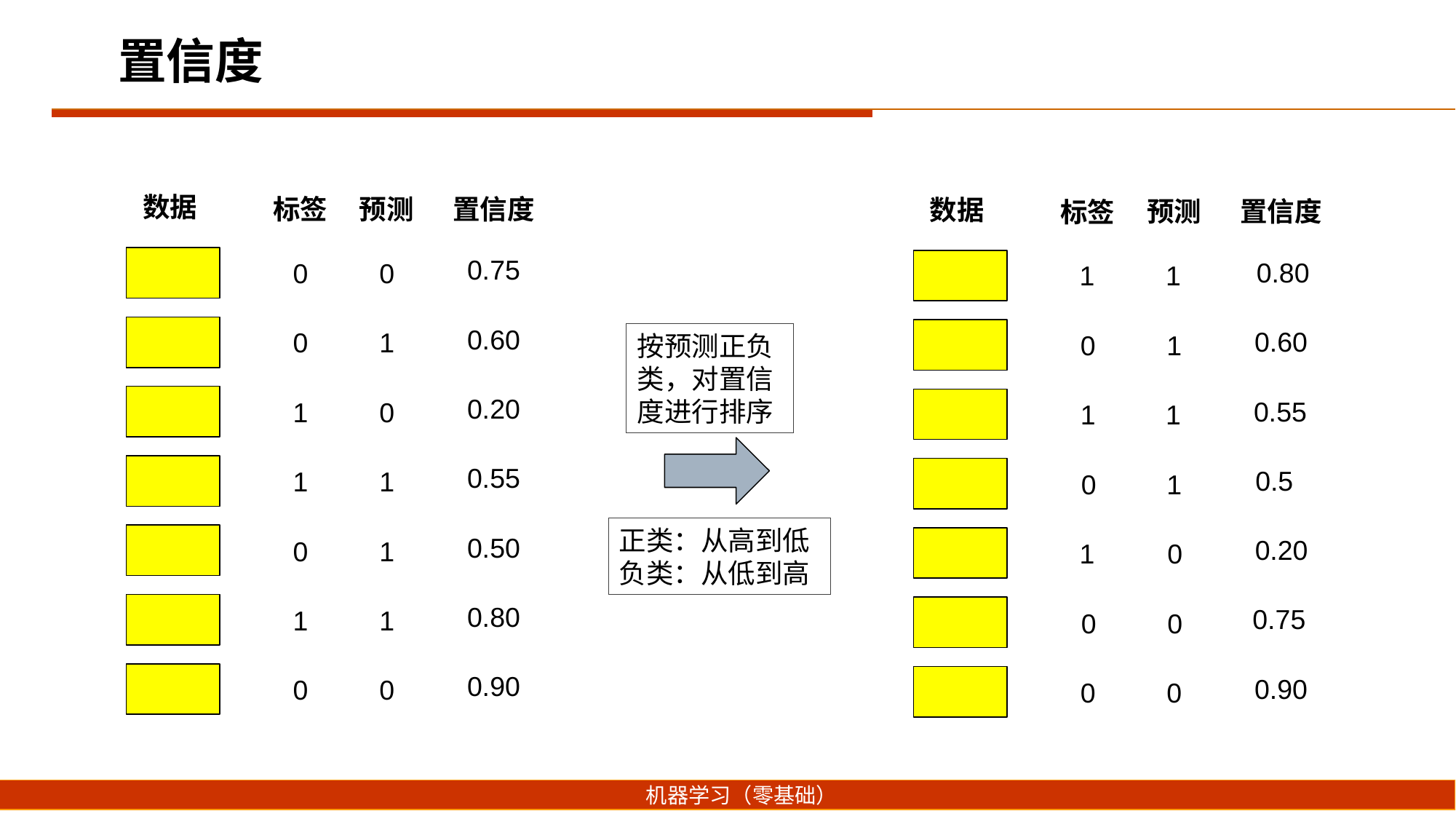

置信度
数据
预测
置信度
标签
数据
预测
置信度
标签

0.75

0.80
0
0
1
1

0.60

0.60
0
1
0
1
按预测正负类，对置信度进行排序

0.20

0.55
1
0
1
1

0.55

0.5
1
1
0
1
正类：从高到低
负类：从低到高

0.50

0.20
0
1
1
0

0.80

0.75
1
1
0
0

0.90

0.90
0
0
0
0